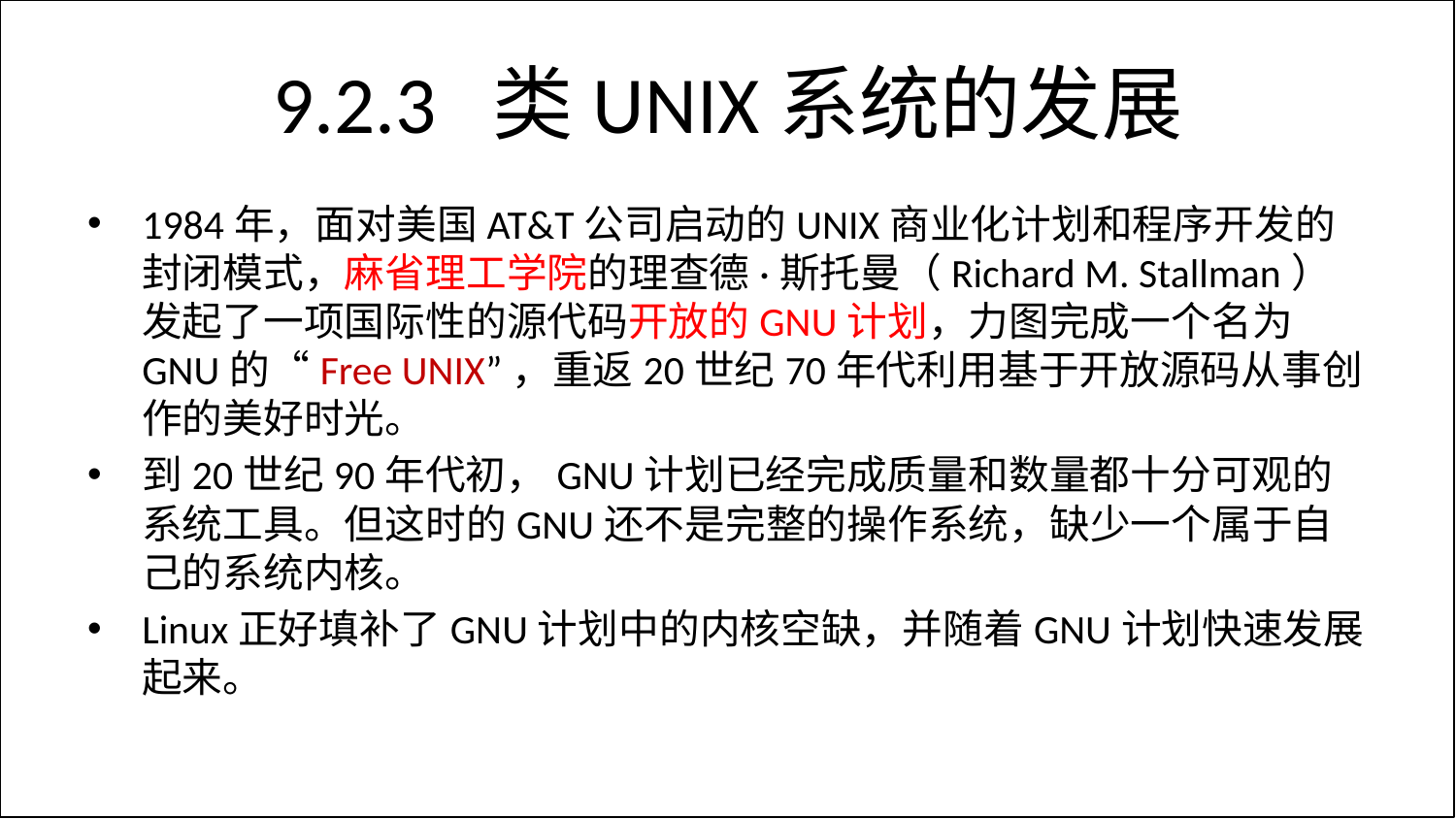

# 9.2.3  类UNIX系统的发展
1984年，面对美国AT&T公司启动的UNIX商业化计划和程序开发的封闭模式，麻省理工学院的理查德·斯托曼（Richard M. Stallman）发起了一项国际性的源代码开放的GNU计划，力图完成一个名为GNU的“Free UNIX”，重返20世纪70年代利用基于开放源码从事创作的美好时光。
到20世纪90年代初，GNU计划已经完成质量和数量都十分可观的系统工具。但这时的GNU还不是完整的操作系统，缺少一个属于自己的系统内核。
Linux正好填补了GNU计划中的内核空缺，并随着GNU计划快速发展起来。